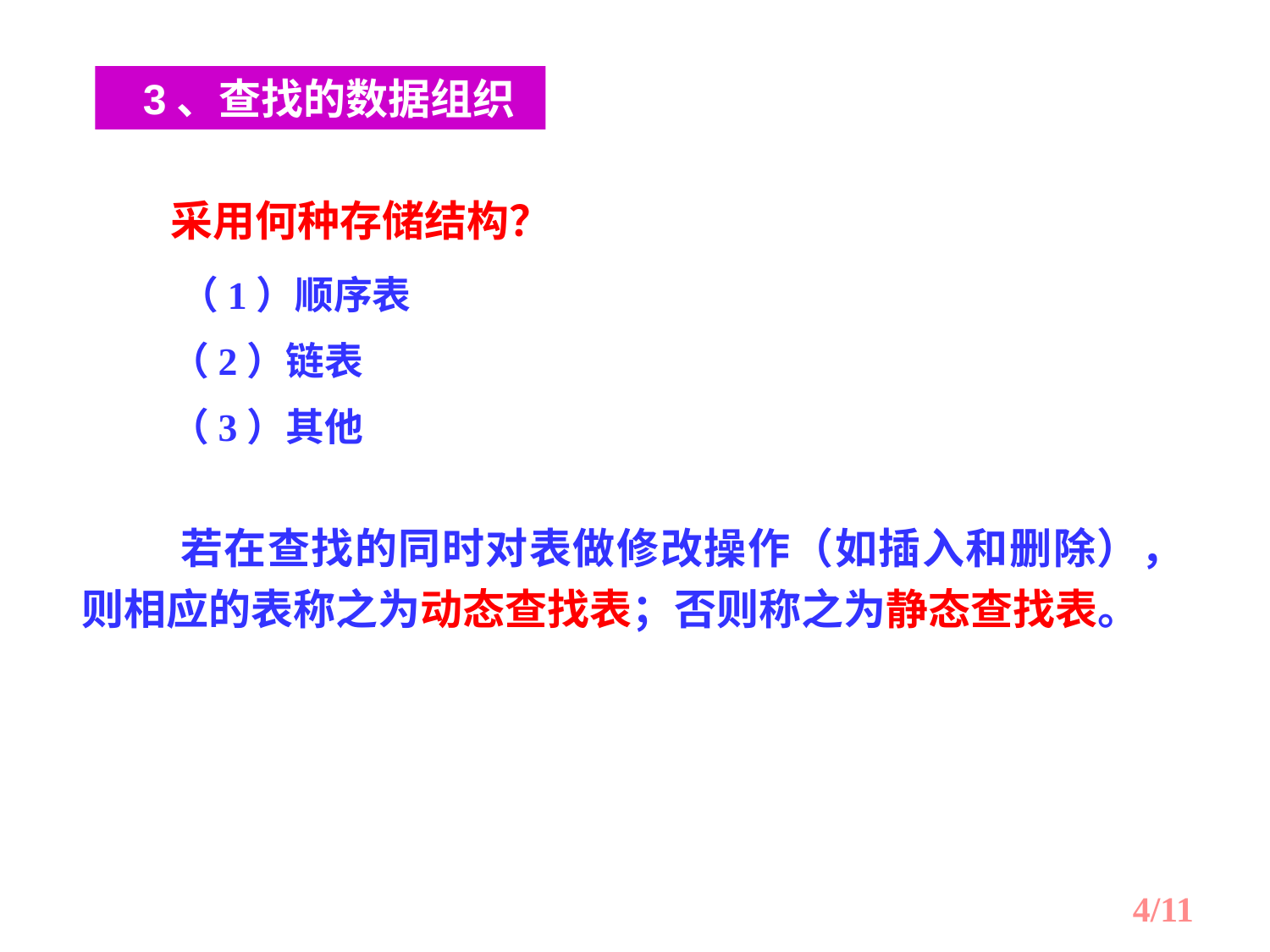

3、查找的数据组织
   采用何种存储结构？
    （1）顺序表
　（2）链表
　（3）其他
        若在查找的同时对表做修改操作（如插入和删除），则相应的表称之为动态查找表；否则称之为静态查找表。
4/11